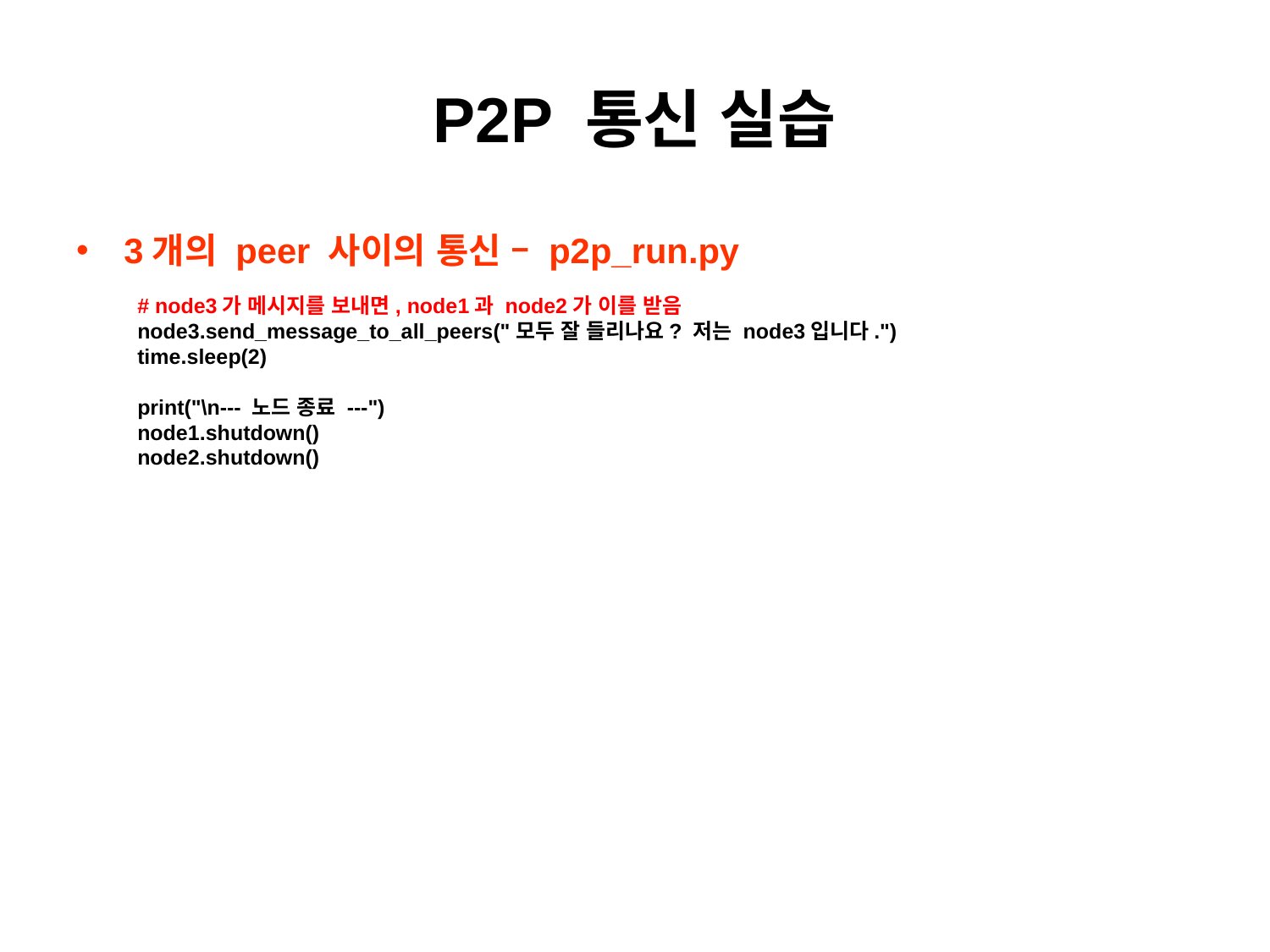

# P2P 통신 실습
3개의 peer 사이의 통신 – p2p_run.py
# node3가 메시지를 보내면, node1과 node2가 이를 받음
node3.send_message_to_all_peers("모두 잘 들리나요? 저는 node3입니다.")
time.sleep(2)

print("\n--- 노드 종료 ---")
node1.shutdown()
node2.shutdown()